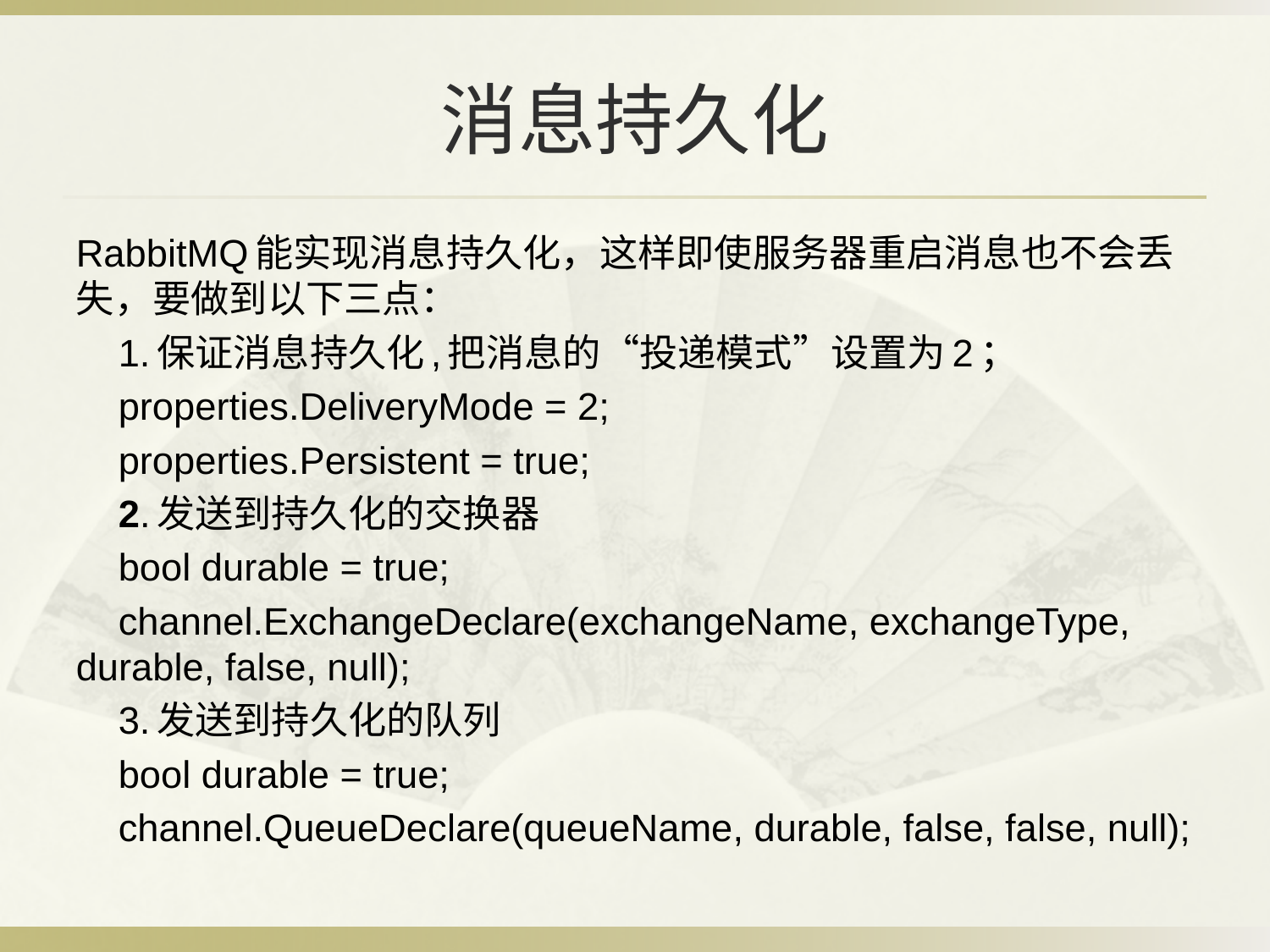

# 消息持久化
RabbitMQ能实现消息持久化，这样即使服务器重启消息也不会丢失，要做到以下三点：
    1.保证消息持久化,把消息的“投递模式”设置为2；
    properties.DeliveryMode = 2;
    properties.Persistent = true;
    2.发送到持久化的交换器
    bool durable = true;
    channel.ExchangeDeclare(exchangeName, exchangeType, durable, false, null);
    3.发送到持久化的队列
    bool durable = true;
    channel.QueueDeclare(queueName, durable, false, false, null);